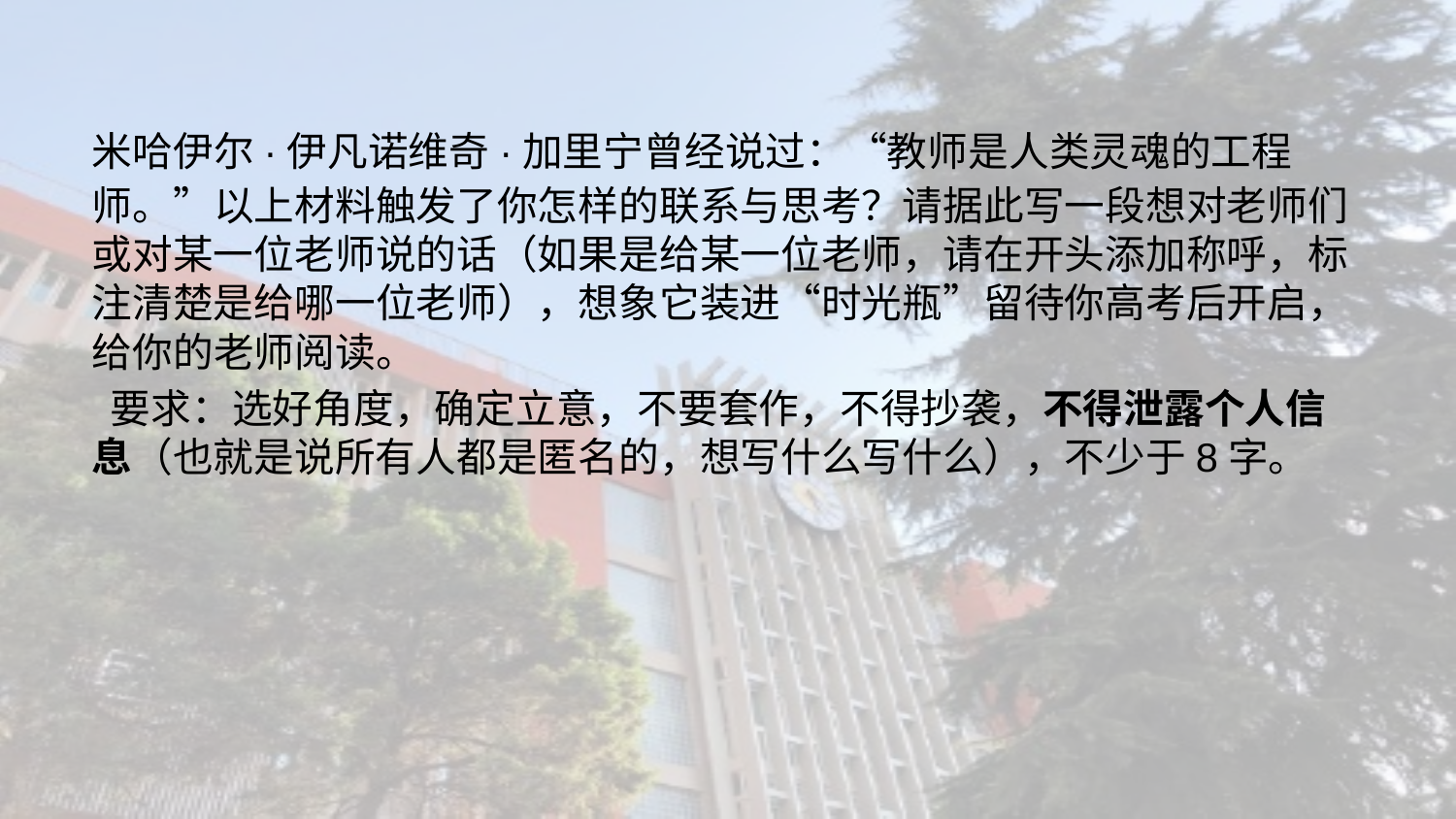

米哈伊尔·伊凡诺维奇·加里宁曾经说过：“教师是人类灵魂的工程师。”以上材料触发了你怎样的联系与思考？请据此写一段想对老师们或对某一位老师说的话（如果是给某一位老师，请在开头添加称呼，标注清楚是给哪一位老师），想象它装进“时光瓶”留待你高考后开启，给你的老师阅读。
	 要求：选好角度，确定立意，不要套作，不得抄袭，不得泄露个人信息（也就是说所有人都是匿名的，想写什么写什么），不少于8字。